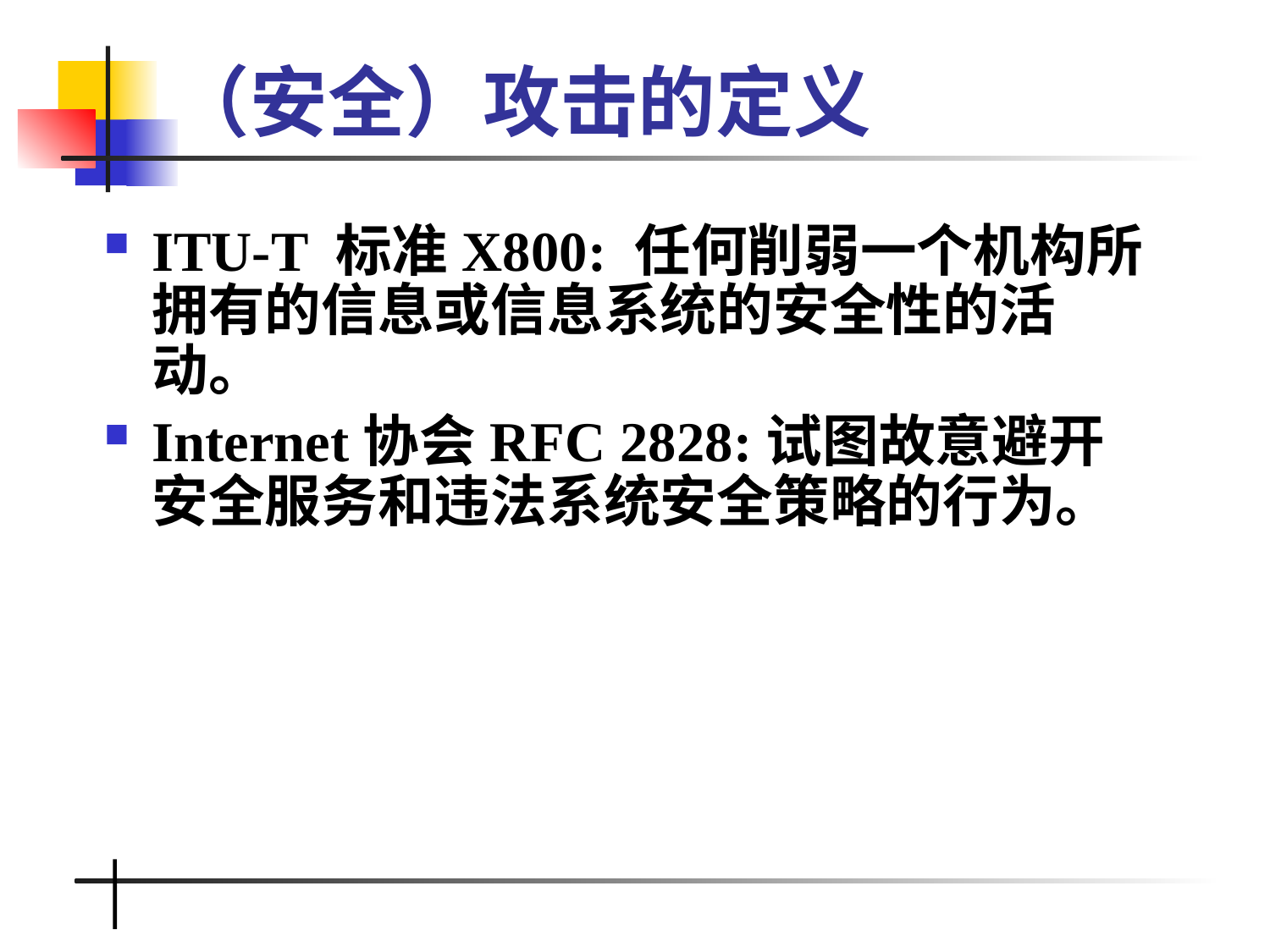

# （安全）攻击的定义
ITU-T 标准X800: 任何削弱一个机构所拥有的信息或信息系统的安全性的活动。
Internet协会RFC 2828:试图故意避开安全服务和违法系统安全策略的行为。